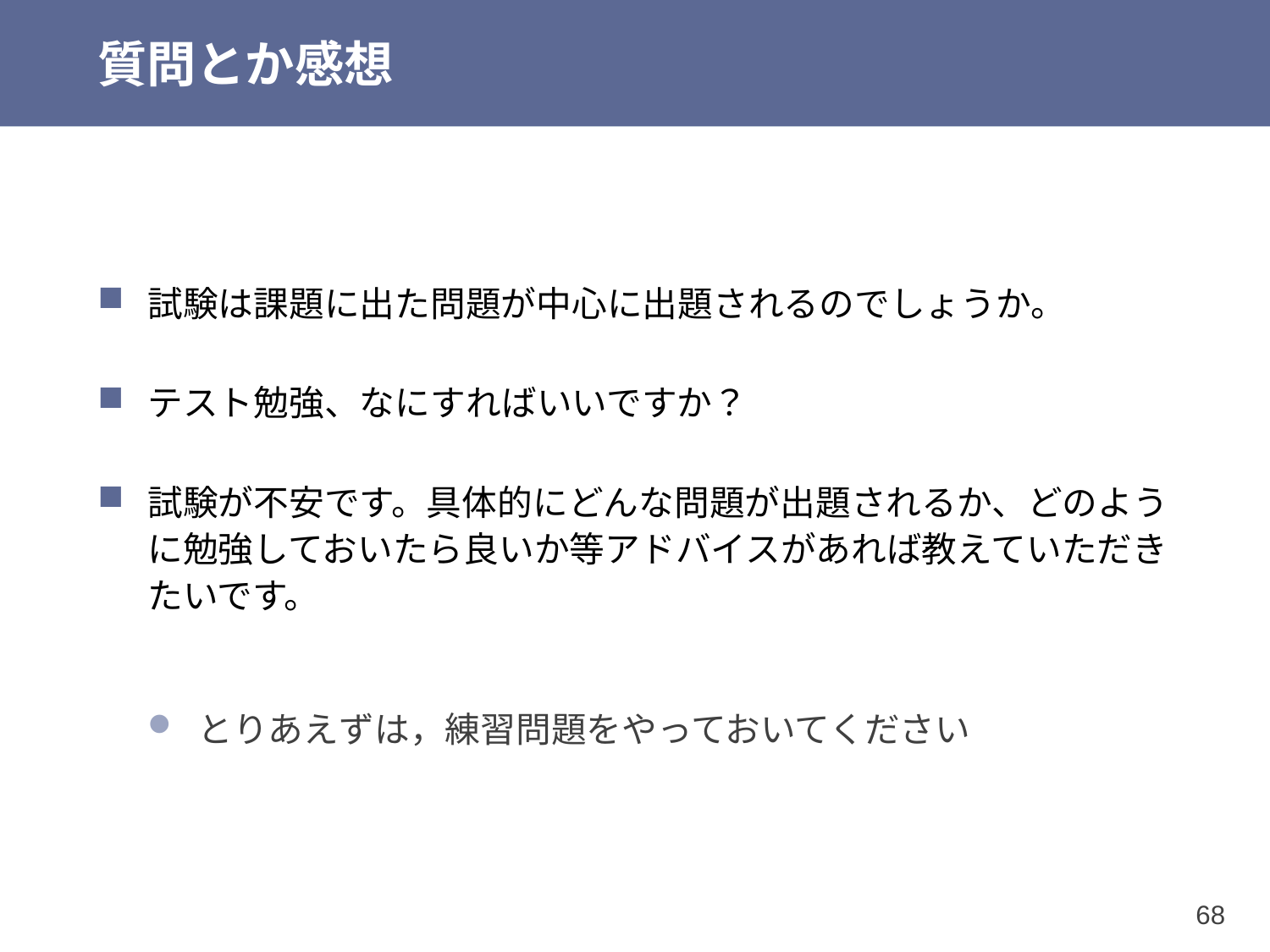

# 質問とか感想
試験は課題に出た問題が中心に出題されるのでしょうか。
テスト勉強、なにすればいいですか？
試験が不安です。具体的にどんな問題が出題されるか、どのように勉強しておいたら良いか等アドバイスがあれば教えていただきたいです。

とりあえずは，練習問題をやっておいてください